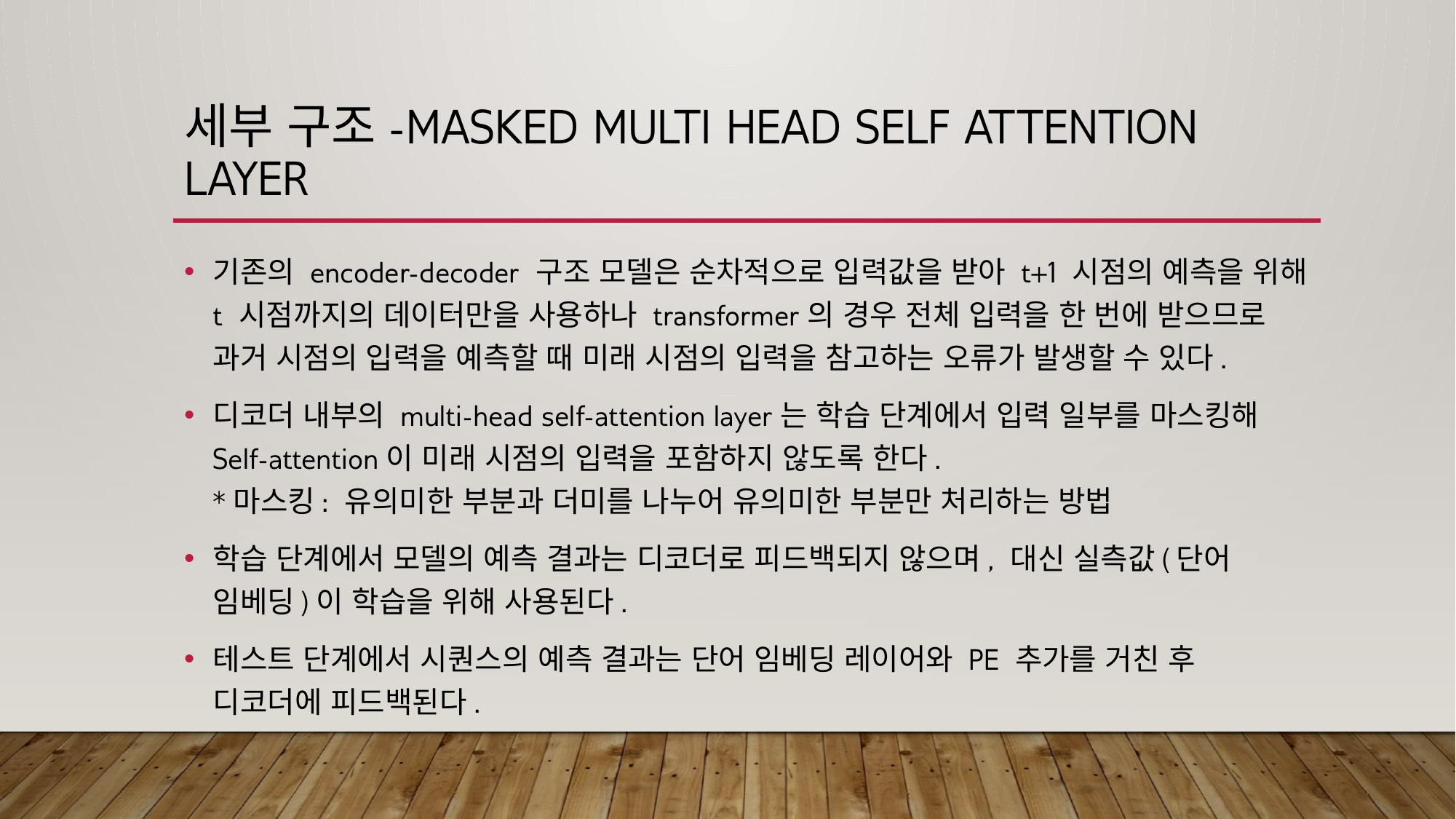

# 세부 구조-masked multi head self attention layer
기존의 encoder-decoder 구조 모델은 순차적으로 입력값을 받아 t+1 시점의 예측을 위해 t 시점까지의 데이터만을 사용하나 transformer의 경우 전체 입력을 한 번에 받으므로 과거 시점의 입력을 예측할 때 미래 시점의 입력을 참고하는 오류가 발생할 수 있다.
디코더 내부의 multi-head self-attention layer는 학습 단계에서 입력 일부를 마스킹해
Self-attention이 미래 시점의 입력을 포함하지 않도록 한다.
*마스킹: 유의미한 부분과 더미를 나누어 유의미한 부분만 처리하는 방법
학습 단계에서 모델의 예측 결과는 디코더로 피드백되지 않으며, 대신 실측값(단어
임베딩)이 학습을 위해 사용된다.
테스트 단계에서 시퀀스의 예측 결과는 단어 임베딩 레이어와 PE 추가를 거친 후
디코더에 피드백된다.